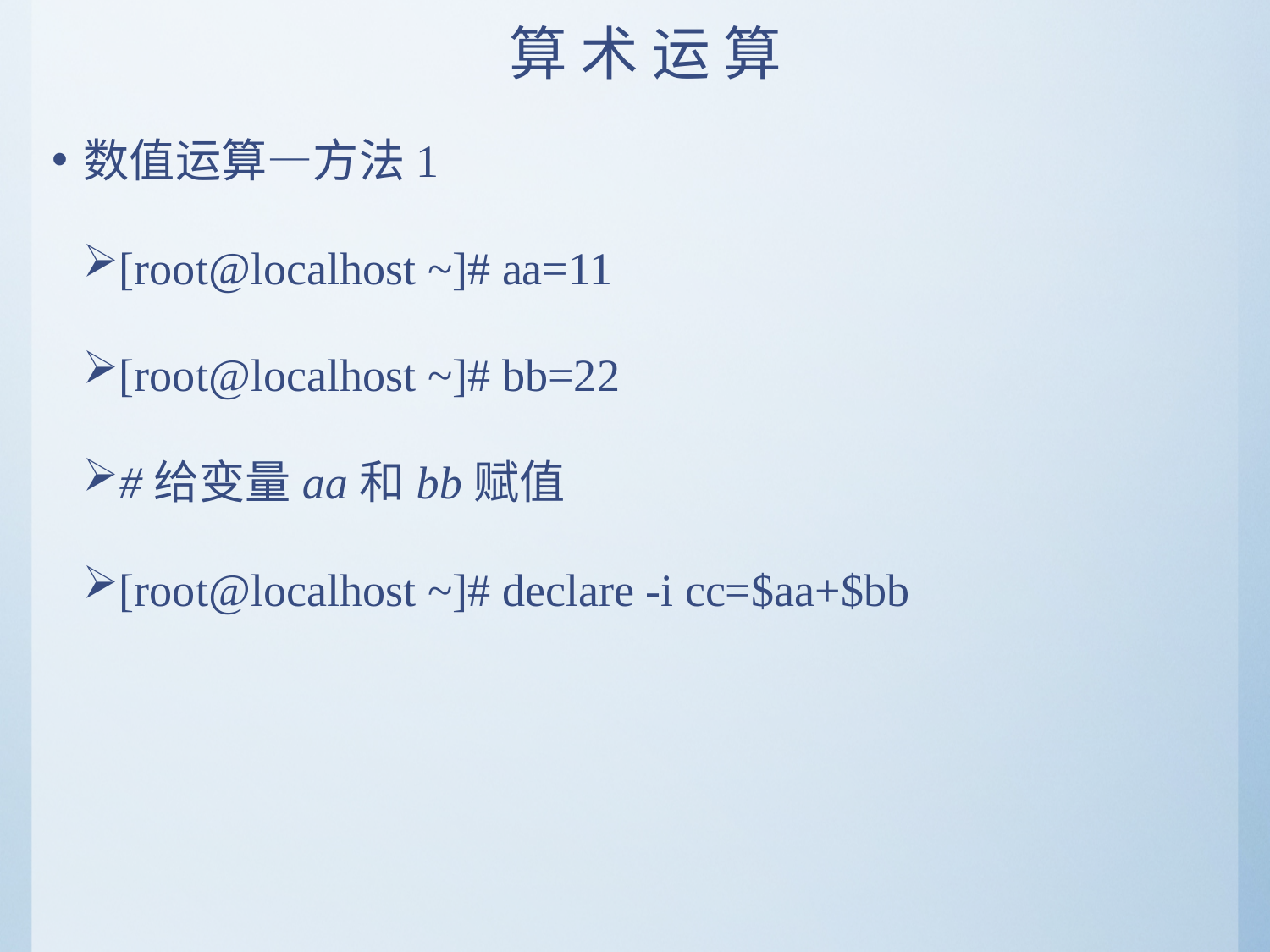

# 算 术 运 算
数值运算—方法1
[root@localhost ~]# aa=11
[root@localhost ~]# bb=22
#给变量aa和bb赋值
[root@localhost ~]# declare -i cc=$aa+$bb